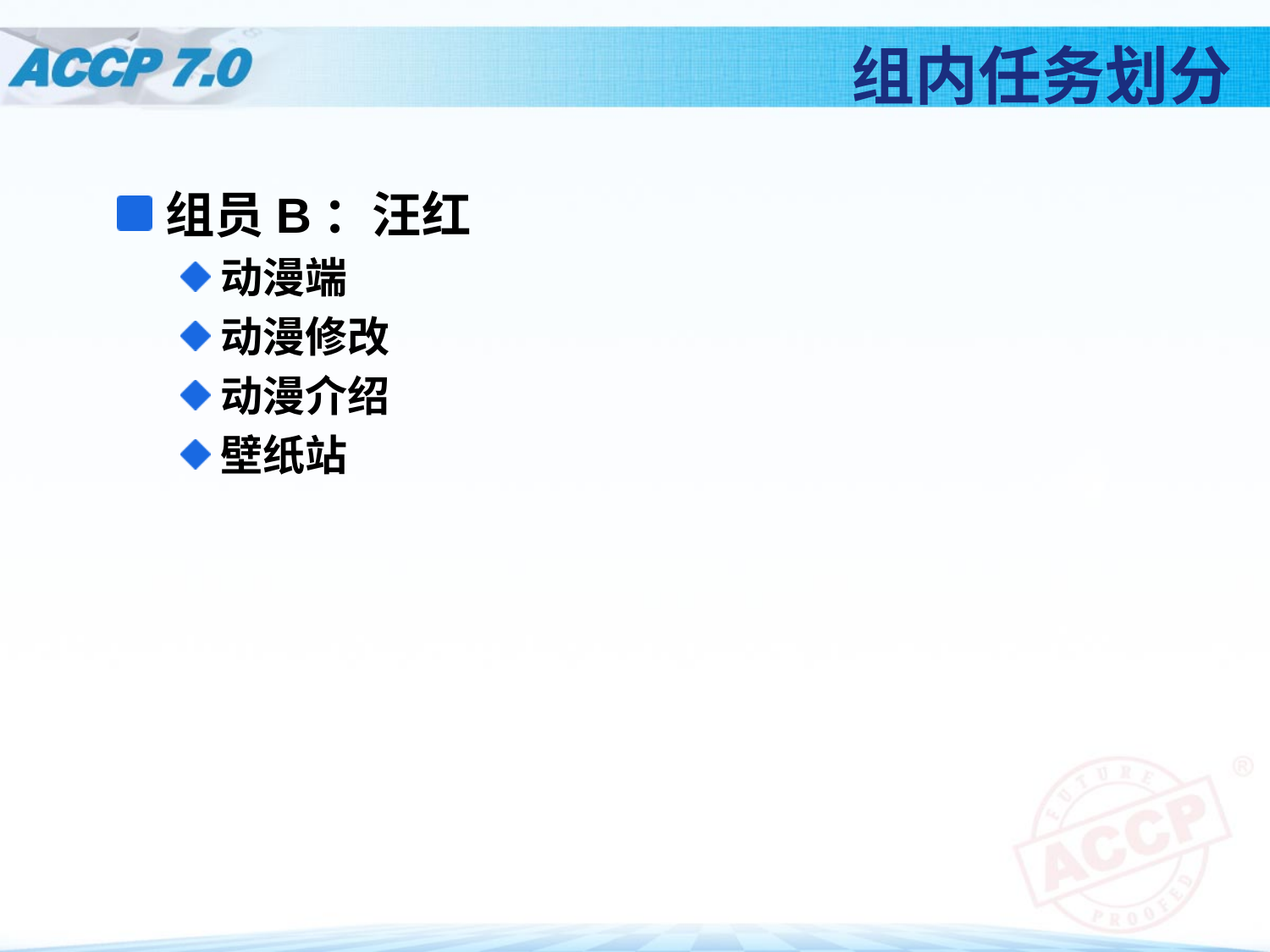

# 组内任务划分
组员B：汪红
动漫端
动漫修改
动漫介绍
壁纸站